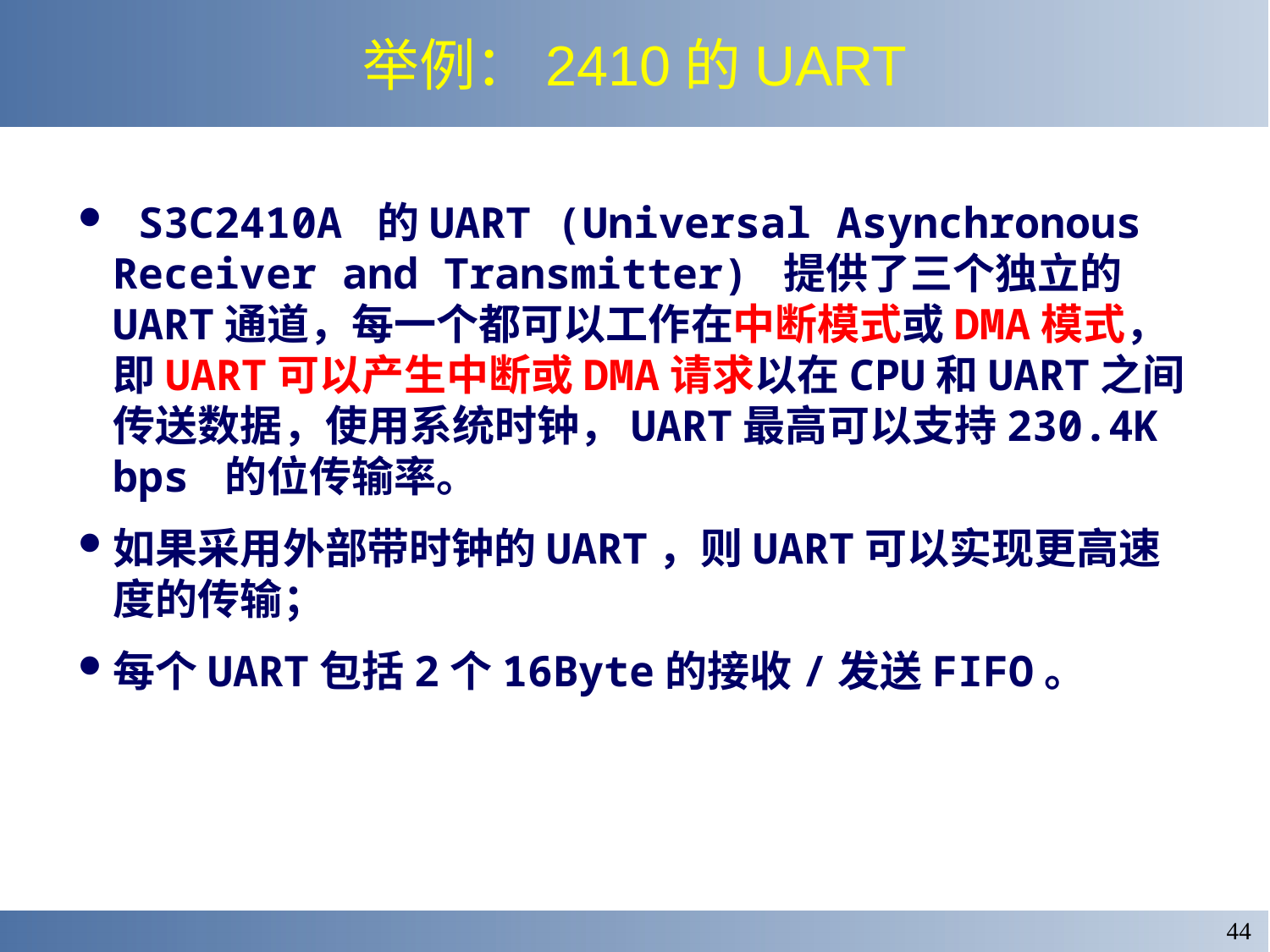

# 举例：2410的UART
 S3C2410A 的UART (Universal Asynchronous Receiver and Transmitter) 提供了三个独立的UART通道，每一个都可以工作在中断模式或DMA模式，即UART可以产生中断或DMA请求以在CPU和UART之间传送数据，使用系统时钟，UART最高可以支持230.4K bps 的位传输率。
如果采用外部带时钟的UART，则UART可以实现更高速度的传输；
每个UART包括2个16Byte的接收/发送FIFO。